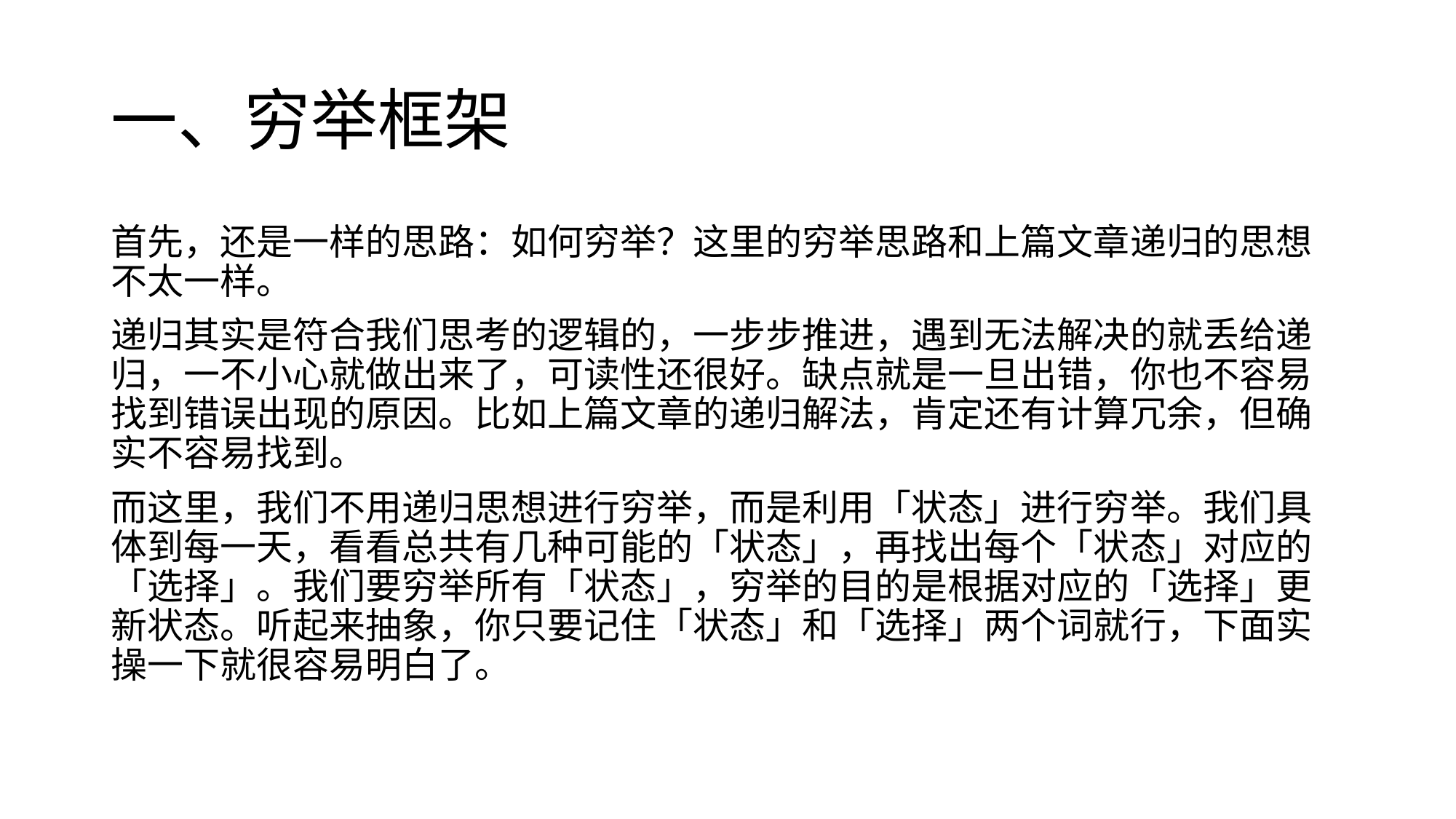

# 一、穷举框架
首先，还是一样的思路：如何穷举？这里的穷举思路和上篇文章递归的思想不太一样。
递归其实是符合我们思考的逻辑的，一步步推进，遇到无法解决的就丢给递归，一不小心就做出来了，可读性还很好。缺点就是一旦出错，你也不容易找到错误出现的原因。比如上篇文章的递归解法，肯定还有计算冗余，但确实不容易找到。
而这里，我们不用递归思想进行穷举，而是利用「状态」进行穷举。我们具体到每一天，看看总共有几种可能的「状态」，再找出每个「状态」对应的「选择」。我们要穷举所有「状态」，穷举的目的是根据对应的「选择」更新状态。听起来抽象，你只要记住「状态」和「选择」两个词就行，下面实操一下就很容易明白了。